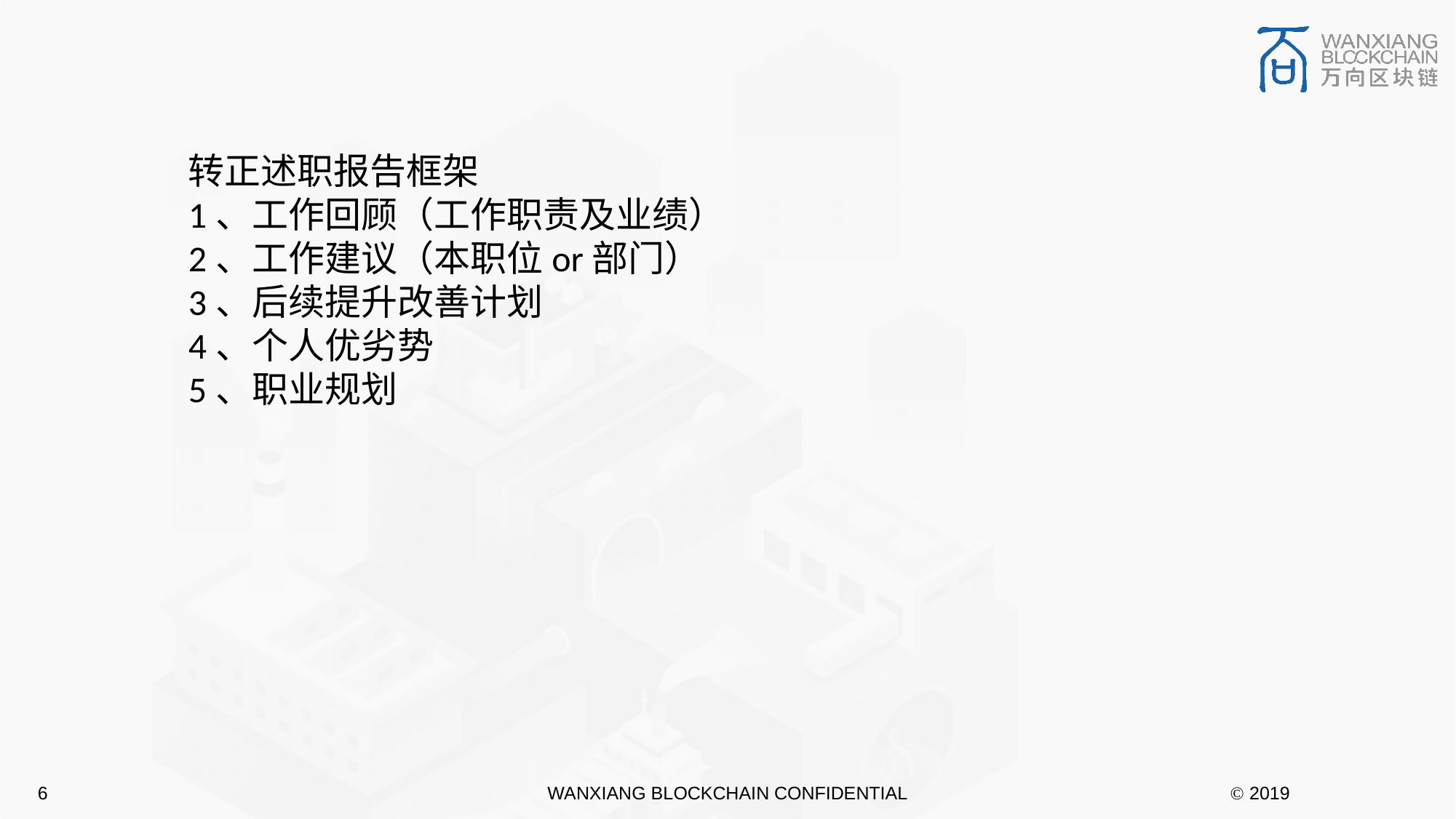

转正述职报告框架
1、工作回顾（工作职责及业绩）
2、工作建议（本职位or部门）
3、后续提升改善计划
4、个人优劣势
5、职业规划